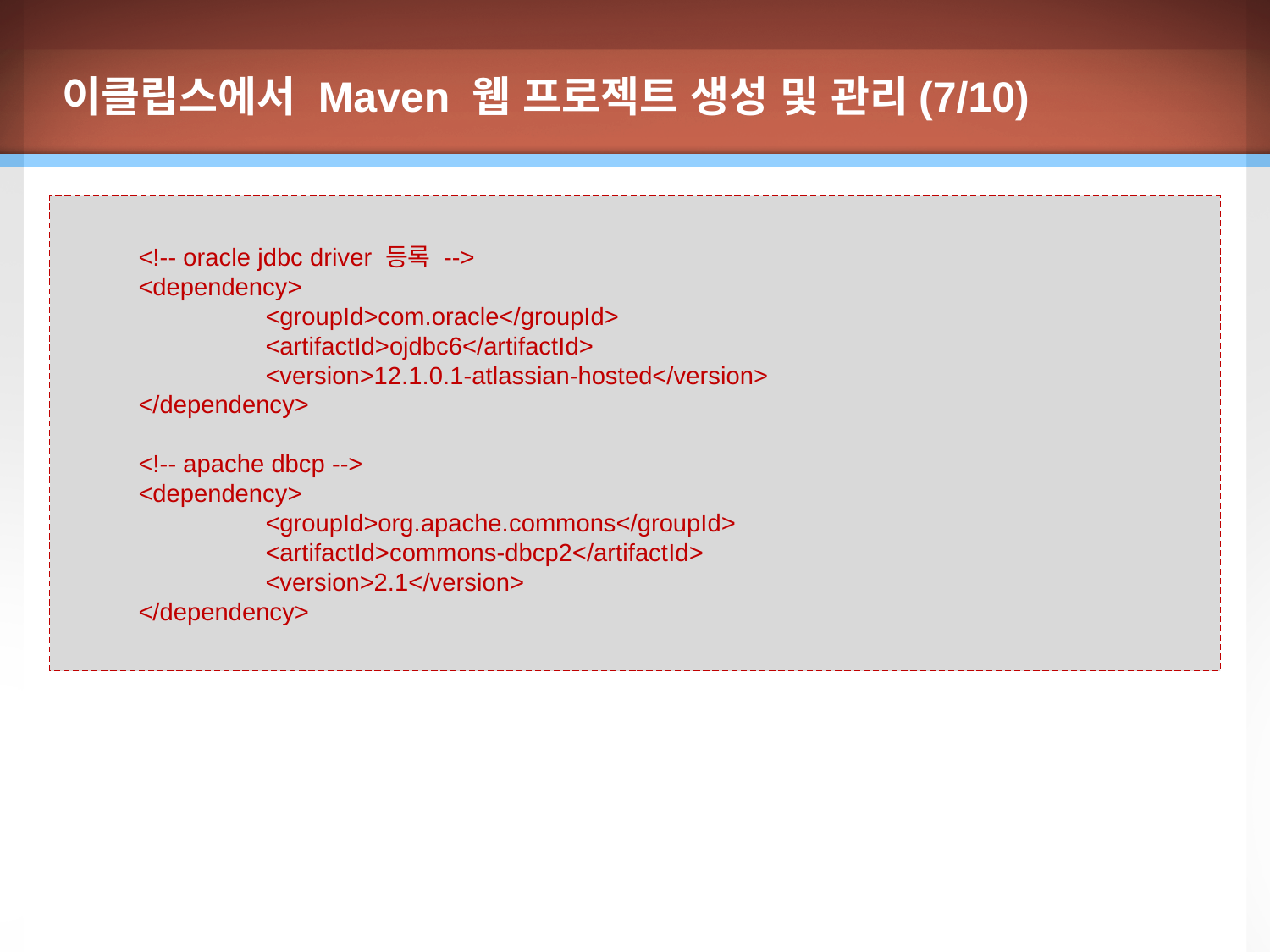

이클립스에서 Maven 웹 프로젝트 생성 및 관리(7/10)
<!-- oracle jdbc driver 등록 -->
<dependency>
	<groupId>com.oracle</groupId>
	<artifactId>ojdbc6</artifactId>
	<version>12.1.0.1-atlassian-hosted</version>
</dependency>

<!-- apache dbcp -->
<dependency>
	<groupId>org.apache.commons</groupId>
	<artifactId>commons-dbcp2</artifactId>
	<version>2.1</version>
</dependency>